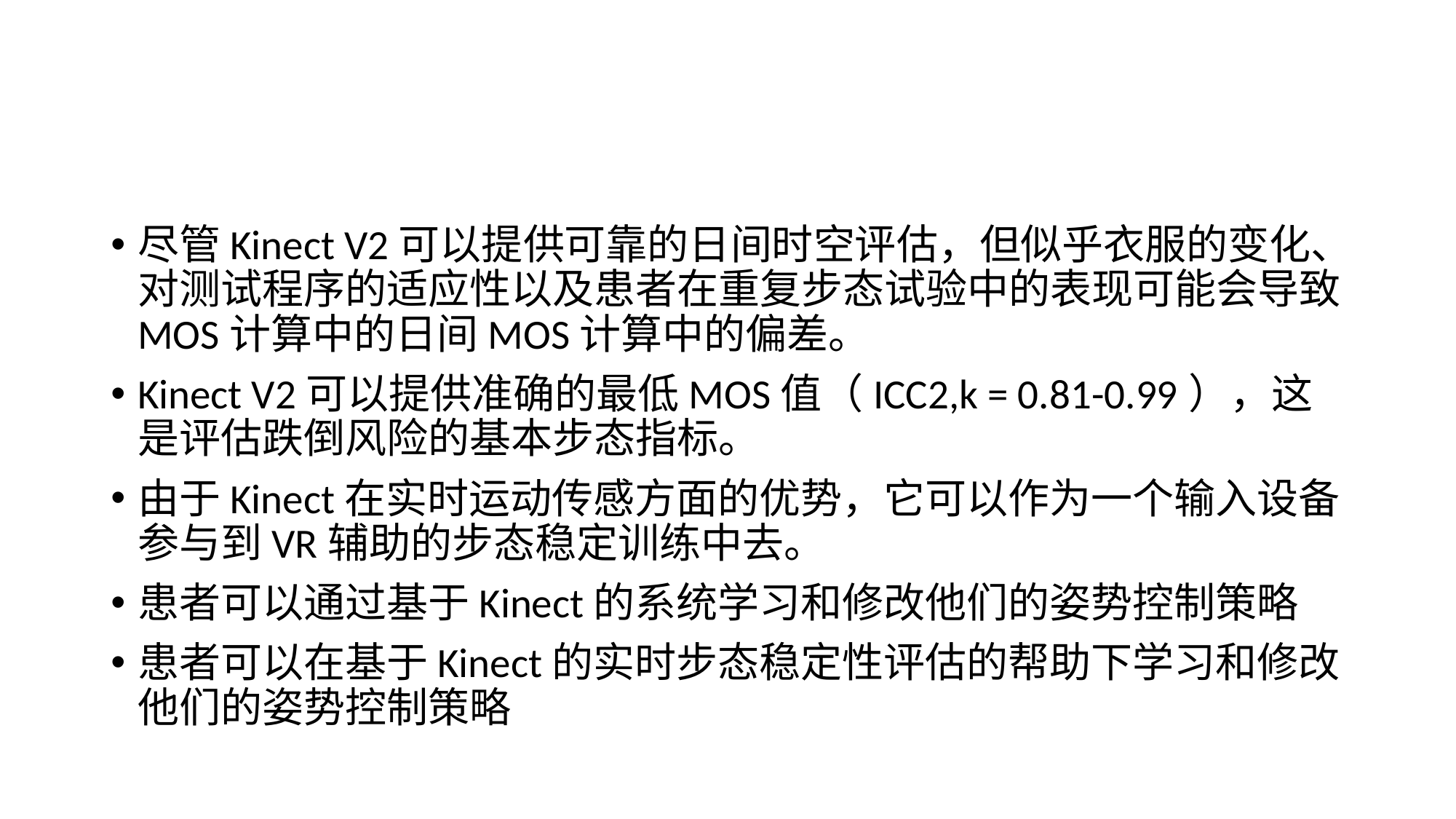

#
尽管Kinect V2可以提供可靠的日间时空评估，但似乎衣服的变化、对测试程序的适应性以及患者在重复步态试验中的表现可能会导致MOS计算中的日间MOS计算中的偏差。
Kinect V2可以提供准确的最低MOS值（ICC2,k = 0.81-0.99），这是评估跌倒风险的基本步态指标。
由于Kinect在实时运动传感方面的优势，它可以作为一个输入设备参与到VR辅助的步态稳定训练中去。
患者可以通过基于Kinect的系统学习和修改他们的姿势控制策略
患者可以在基于Kinect的实时步态稳定性评估的帮助下学习和修改他们的姿势控制策略